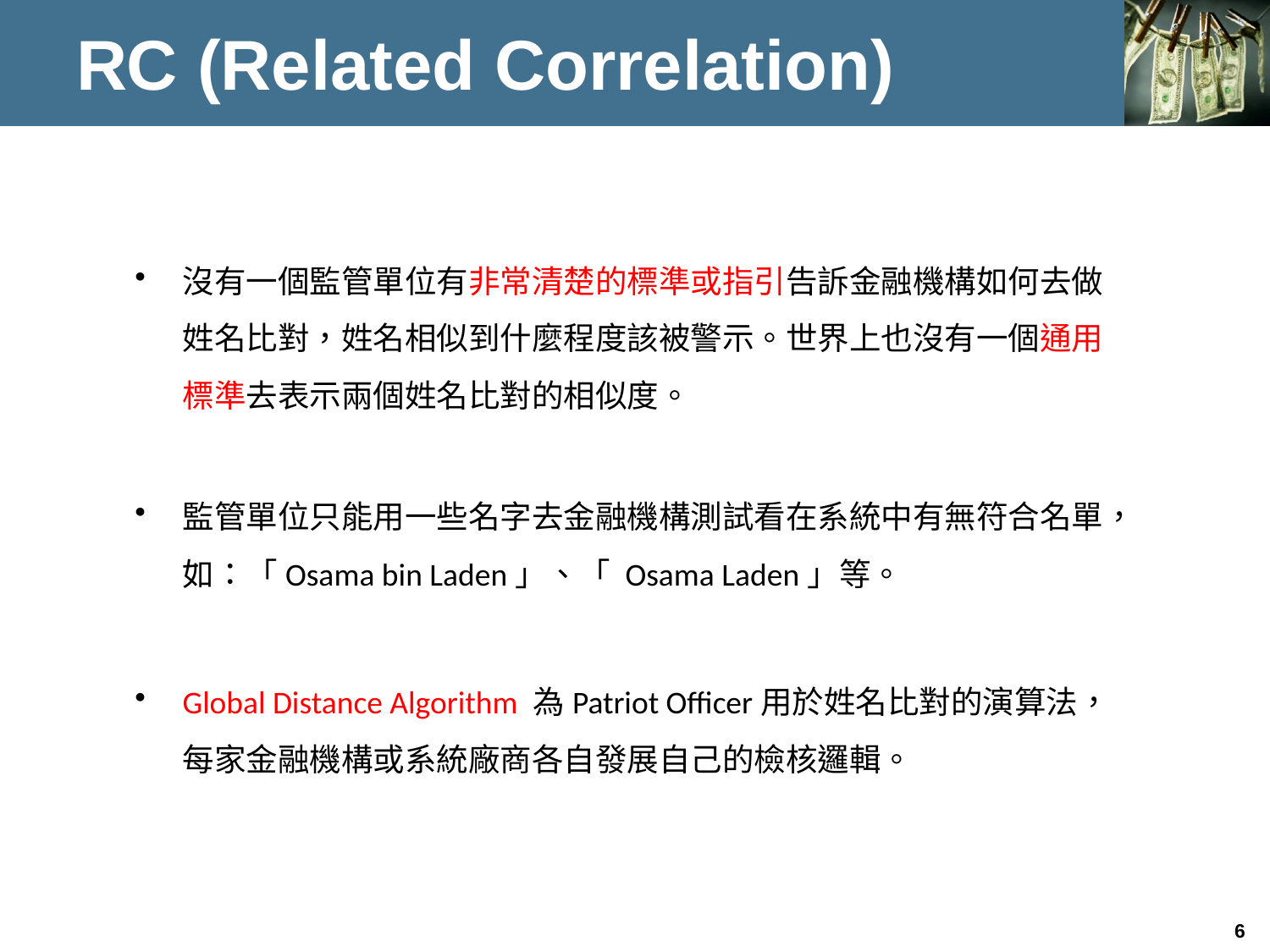

# RC (Related Correlation)
沒有一個監管單位有非常清楚的標準或指引告訴金融機構如何去做姓名比對，姓名相似到什麼程度該被警示。世界上也沒有一個通用標準去表示兩個姓名比對的相似度。

監管單位只能用一些名字去金融機構測試看在系統中有無符合名單，如：「Osama bin Laden」、「 Osama Laden」等。

Global Distance Algorithm 為Patriot Officer用於姓名比對的演算法，每家金融機構或系統廠商各自發展自己的檢核邏輯。

6